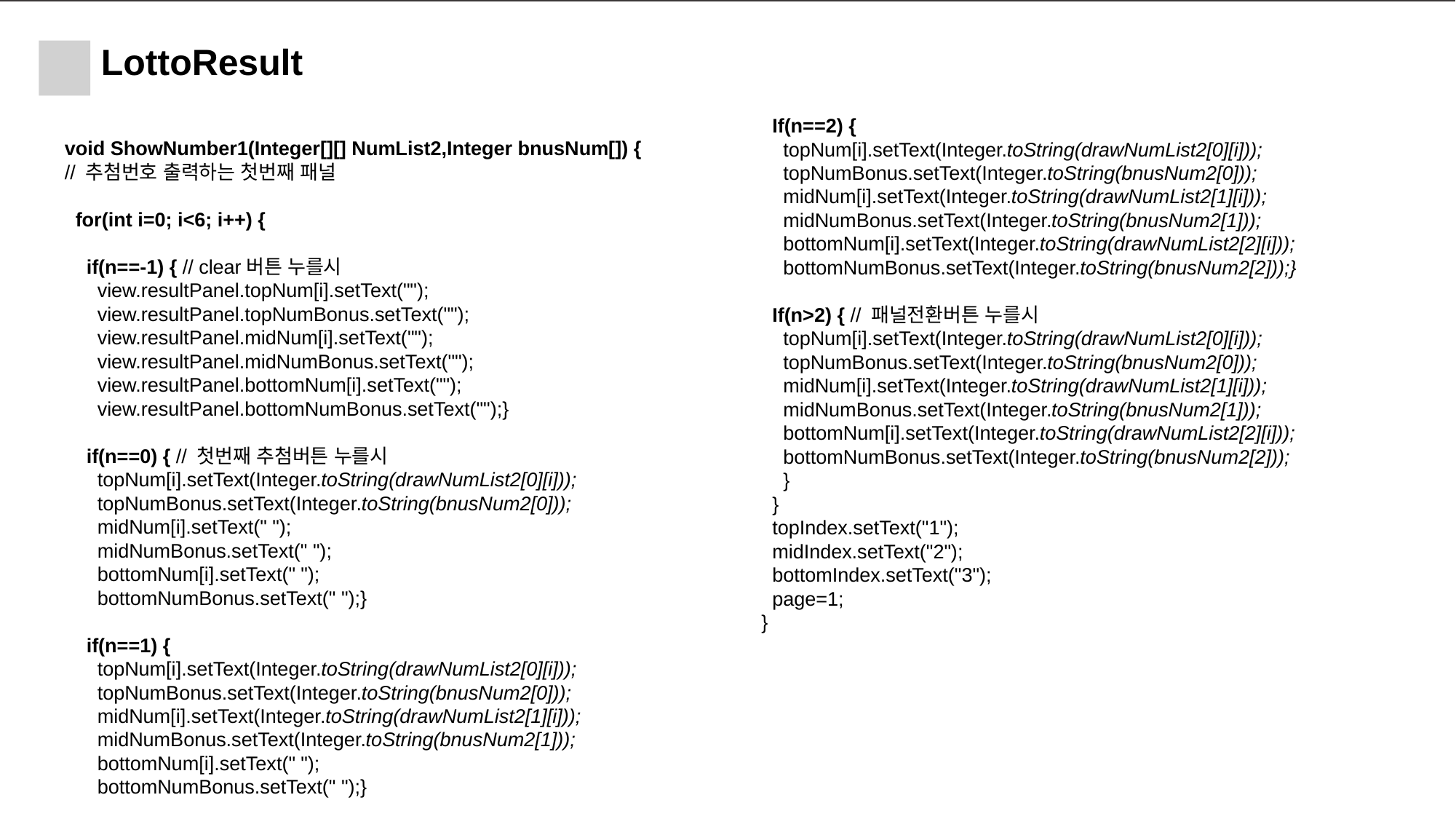

LottoResult

  If(n==2) {
    topNum[i].setText(Integer.toString(drawNumList2[0][i]));
    topNumBonus.setText(Integer.toString(bnusNum2[0]));
    midNum[i].setText(Integer.toString(drawNumList2[1][i]));
    midNumBonus.setText(Integer.toString(bnusNum2[1]));
    bottomNum[i].setText(Integer.toString(drawNumList2[2][i]));
    bottomNumBonus.setText(Integer.toString(bnusNum2[2]));}

  If(n>2) { // 패널전환버튼 누를시
    topNum[i].setText(Integer.toString(drawNumList2[0][i]));
    topNumBonus.setText(Integer.toString(bnusNum2[0]));
    midNum[i].setText(Integer.toString(drawNumList2[1][i]));
    midNumBonus.setText(Integer.toString(bnusNum2[1]));
    bottomNum[i].setText(Integer.toString(drawNumList2[2][i]));
    bottomNumBonus.setText(Integer.toString(bnusNum2[2]));
    }
  }
  topIndex.setText("1");
  midIndex.setText("2");
  bottomIndex.setText("3");
  page=1;
}

void ShowNumber1(Integer[][] NumList2,Integer bnusNum[]) {
// 추첨번호 출력하는 첫번째 패널

  for(int i=0; i<6; i++) {

    if(n==-1) { // clear버튼 누를시
      view.resultPanel.topNum[i].setText("");
      view.resultPanel.topNumBonus.setText("");
      view.resultPanel.midNum[i].setText("");
      view.resultPanel.midNumBonus.setText("");
      view.resultPanel.bottomNum[i].setText("");
      view.resultPanel.bottomNumBonus.setText("");}

    if(n==0) { // 첫번째 추첨버튼 누를시
      topNum[i].setText(Integer.toString(drawNumList2[0][i]));
      topNumBonus.setText(Integer.toString(bnusNum2[0]));
      midNum[i].setText(" ");
      midNumBonus.setText(" ");
      bottomNum[i].setText(" ");
      bottomNumBonus.setText(" ");}

    if(n==1) {
      topNum[i].setText(Integer.toString(drawNumList2[0][i]));
      topNumBonus.setText(Integer.toString(bnusNum2[0]));
      midNum[i].setText(Integer.toString(drawNumList2[1][i]));
      midNumBonus.setText(Integer.toString(bnusNum2[1]));
      bottomNum[i].setText(" ");
      bottomNumBonus.setText(" ");}